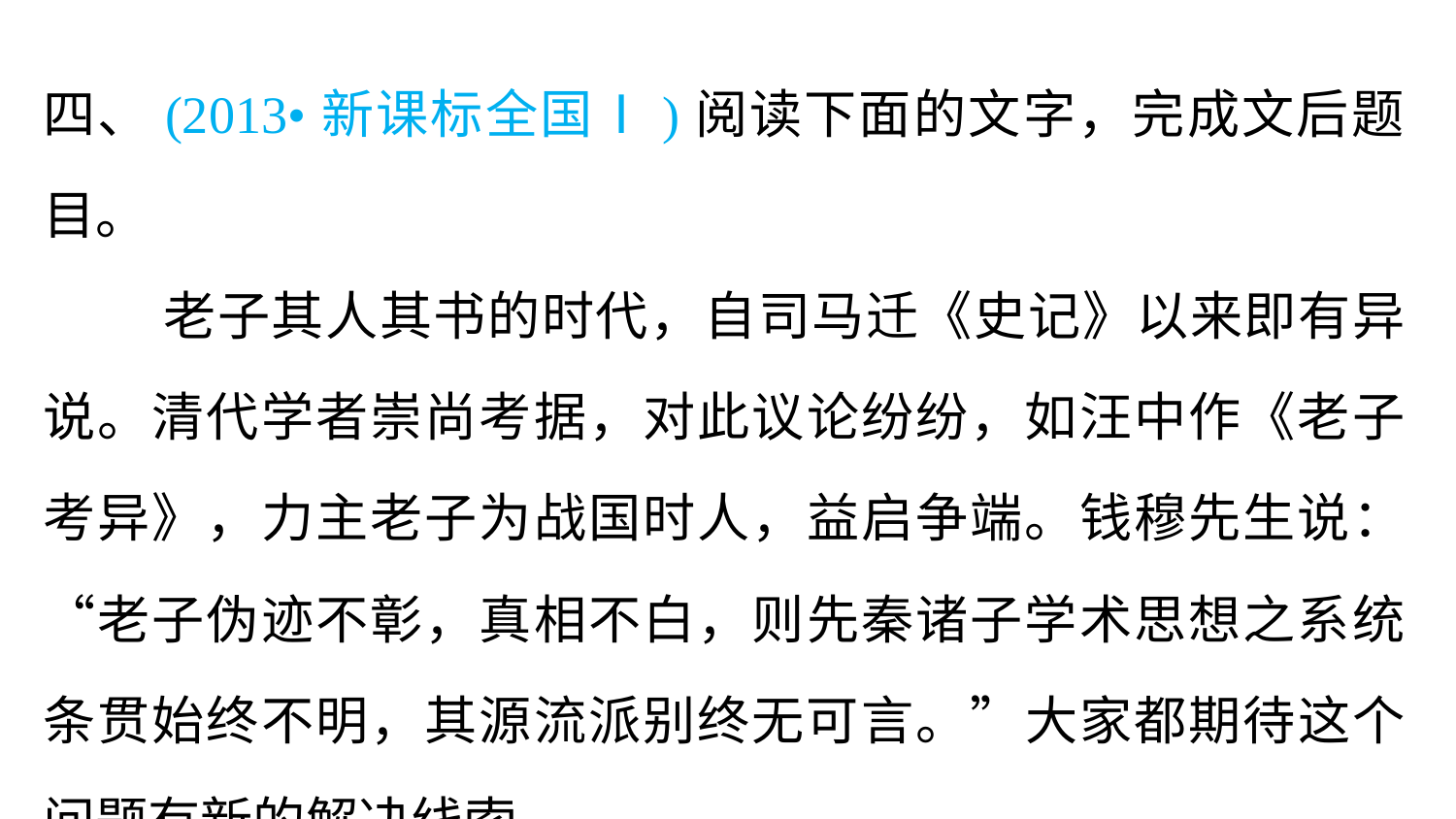

四、(2013•新课标全国Ⅰ)阅读下面的文字，完成文后题目。
        老子其人其书的时代，自司马迁《史记》以来即有异说。清代学者崇尚考据，对此议论纷纷，如汪中作《老子考异》，力主老子为战国时人，益启争端。钱穆先生说：“老子伪迹不彰，真相不白，则先秦诸子学术思想之系统条贯始终不明，其源流派别终无可言。”大家都期待这个问题有新的解决线索。